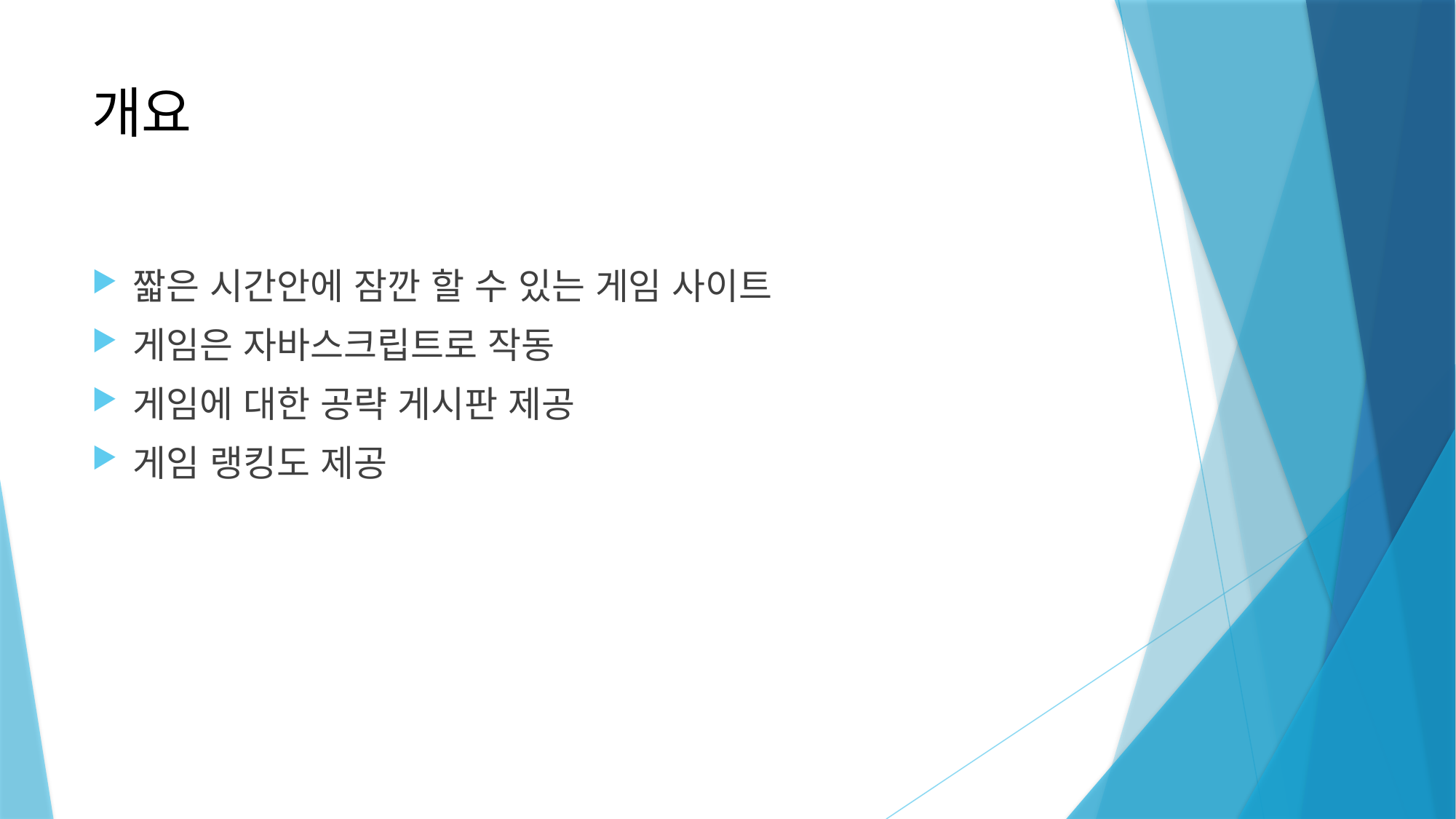

# 개요
짧은 시간안에 잠깐 할 수 있는 게임 사이트
게임은 자바스크립트로 작동
게임에 대한 공략 게시판 제공
게임 랭킹도 제공